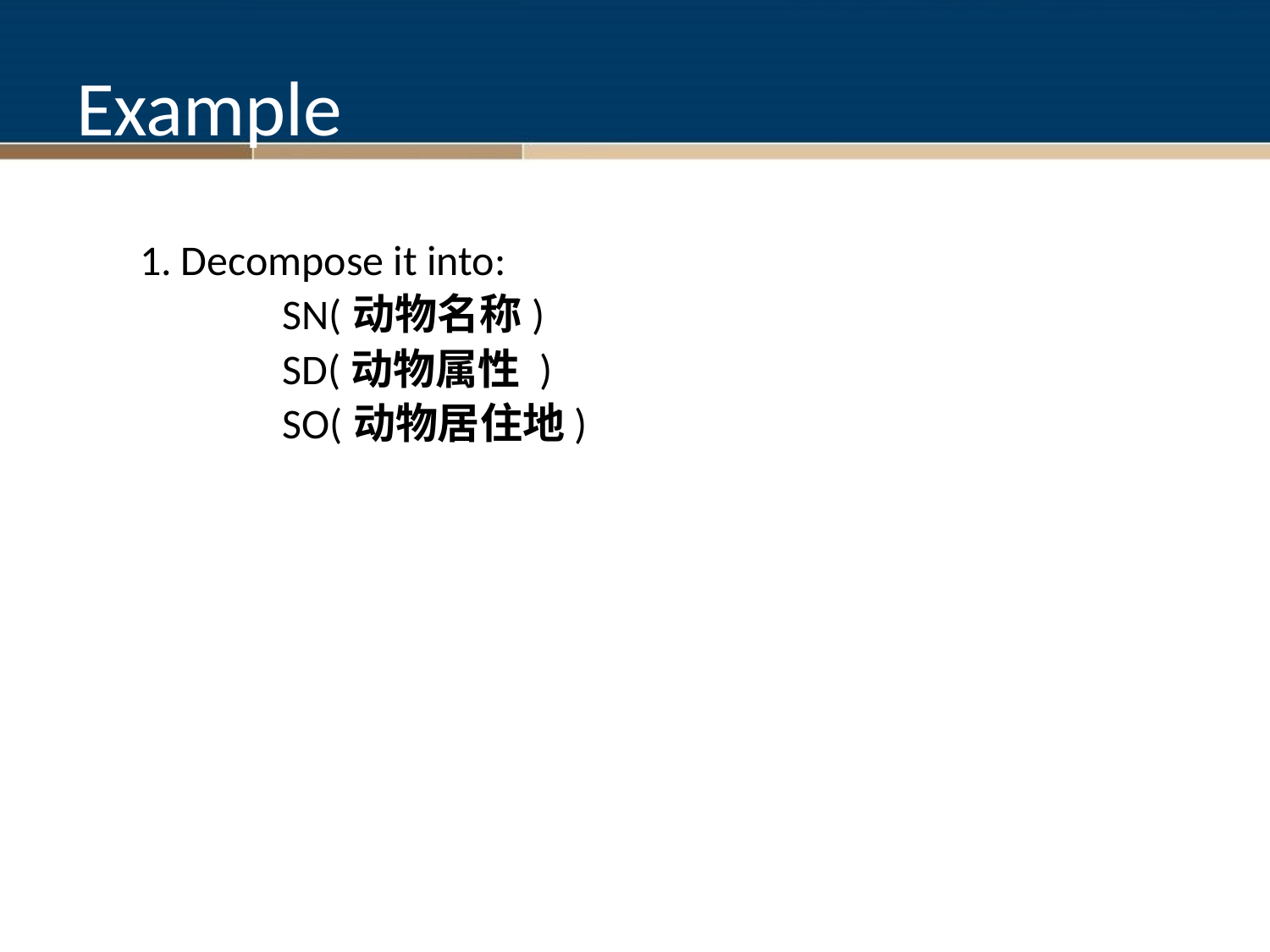

# Example
1. Decompose it into:
               SN(动物名称)
               SD(动物属性 )
               SO(动物居住地)